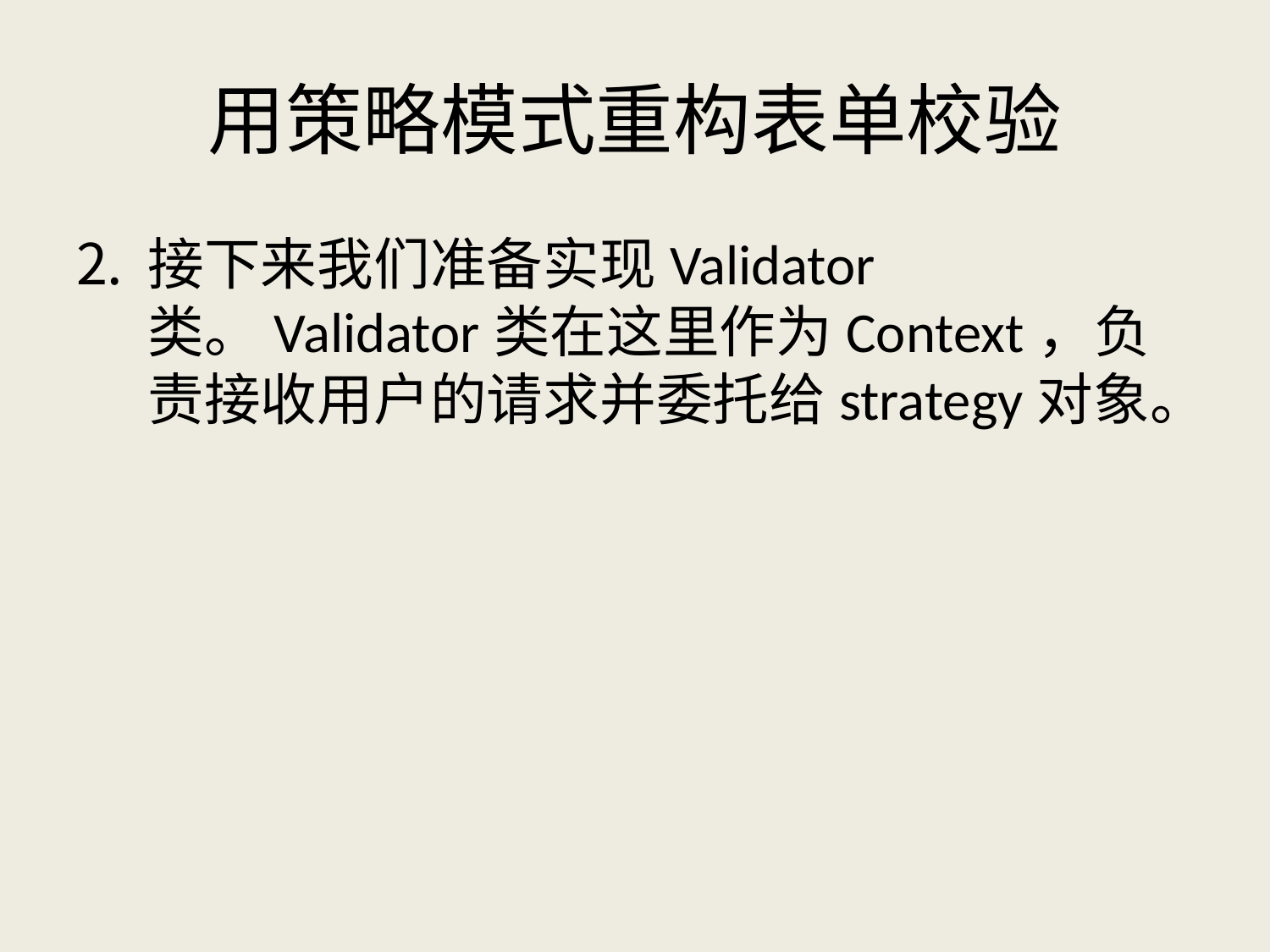

# 用策略模式重构表单校验
接下来我们准备实现Validator类。Validator类在这里作为Context，负责接收用户的请求并委托给strategy对象。